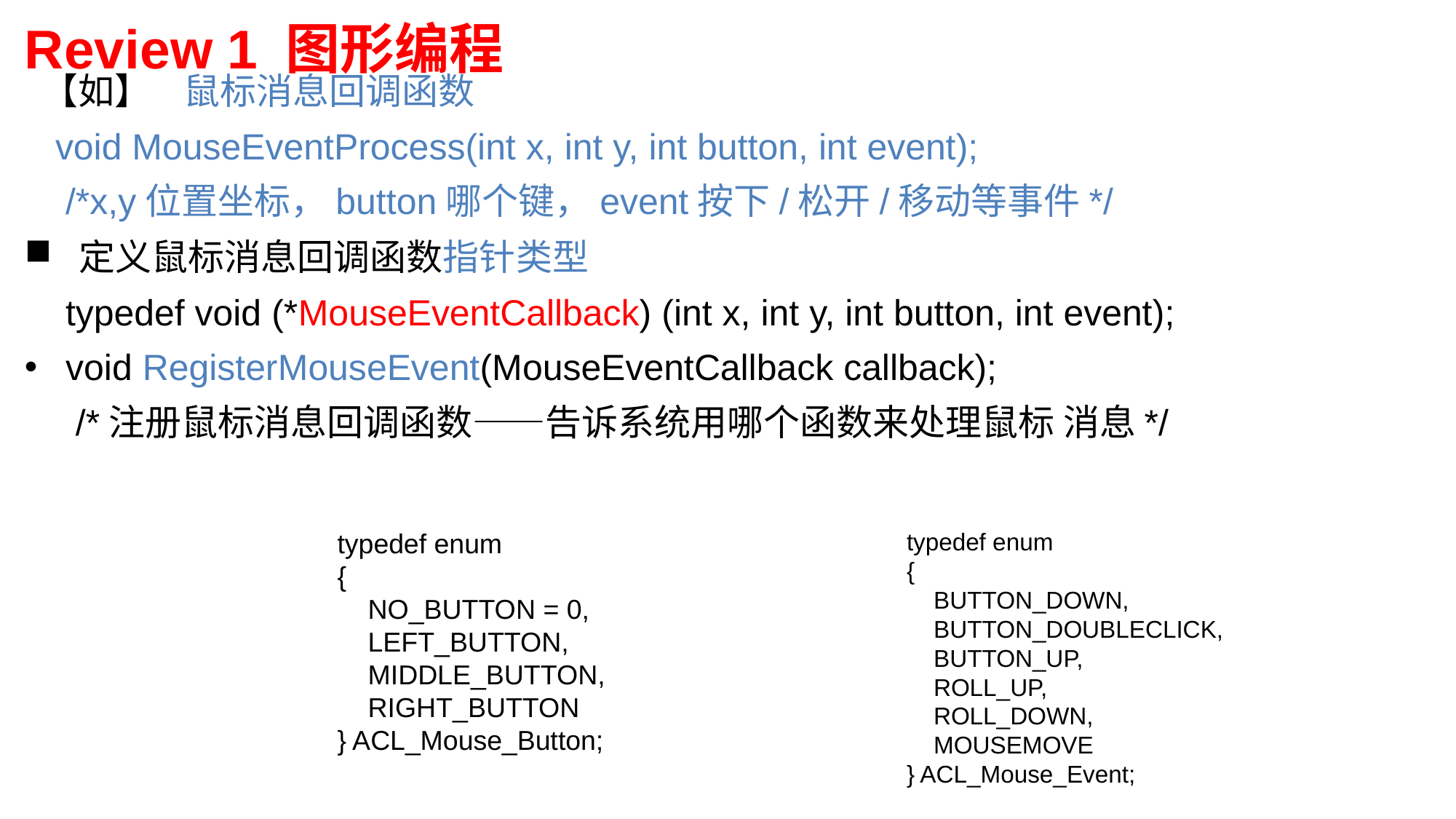

Review 1 图形编程
 【如】    鼠标消息回调函数
   void MouseEventProcess(int x, int y, int button, int event);
    /*x,y位置坐标，button哪个键，event按下/松开/移动等事件*/
定义鼠标消息回调函数指针类型
    typedef void (*MouseEventCallback) (int x, int y, int button, int event);
void RegisterMouseEvent(MouseEventCallback callback);
     /*注册鼠标消息回调函数——告诉系统用哪个函数来处理鼠标 消息*/
typedef enum
{
    BUTTON_DOWN,
    BUTTON_DOUBLECLICK,
    BUTTON_UP,
    ROLL_UP,
    ROLL_DOWN,
    MOUSEMOVE
} ACL_Mouse_Event;
typedef enum
{
    NO_BUTTON = 0,
    LEFT_BUTTON,
    MIDDLE_BUTTON,
    RIGHT_BUTTON
} ACL_Mouse_Button;